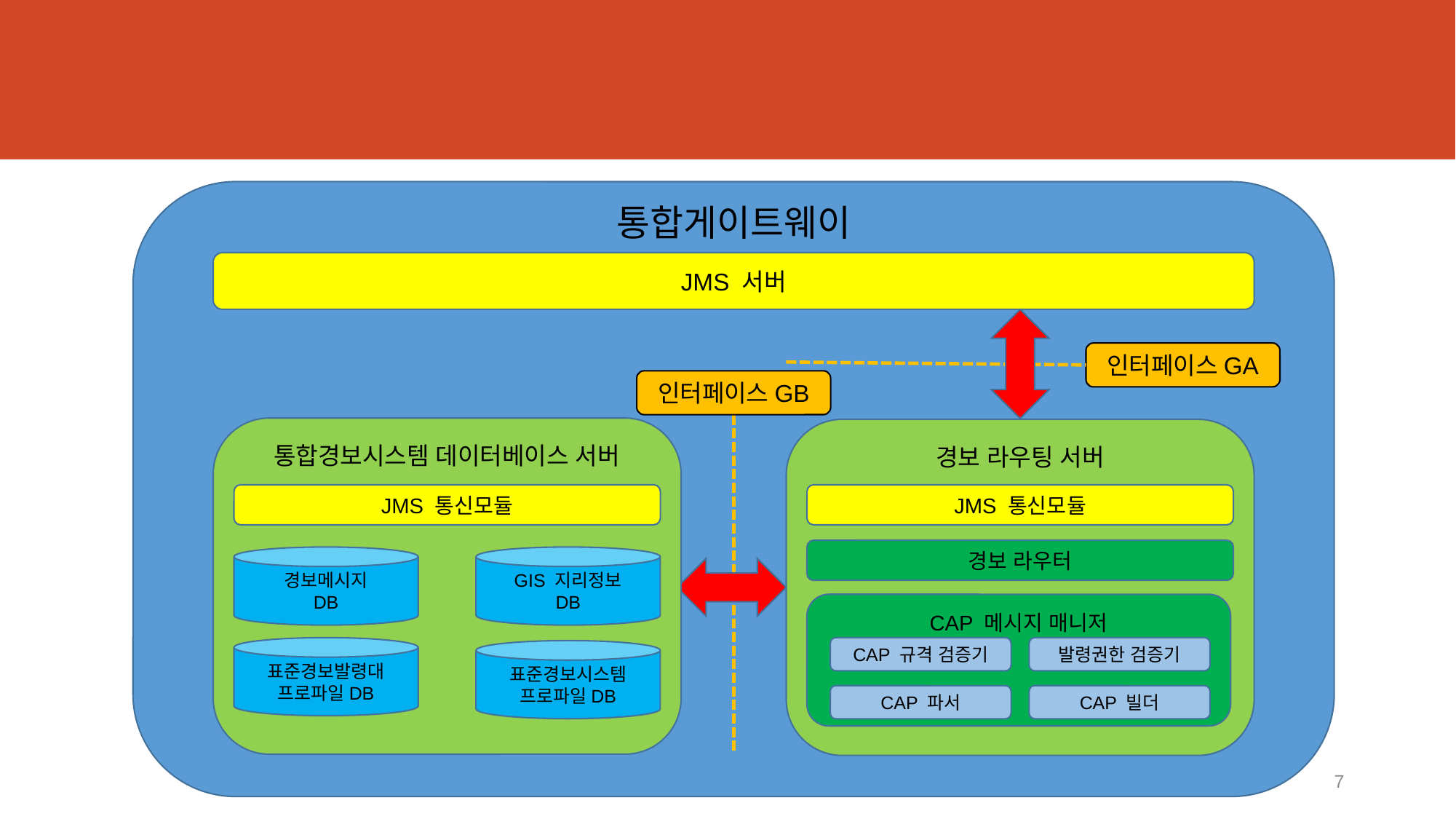

#
통합게이트웨이

JMS 서버

인터페이스GA
인터페이스GB
통합경보시스템 데이터베이스 서버

JMS 통신모듈
경보메시지
DB
GIS 지리정보
DB
표준경보발령대 프로파일DB
표준경보시스템 프로파일DB
경보 라우팅 서버

JMS 통신모듈
경보 라우터
CAP 메시지 매니저

발령권한 검증기
CAP 규격 검증기
CAP 파서
CAP 빌더

7